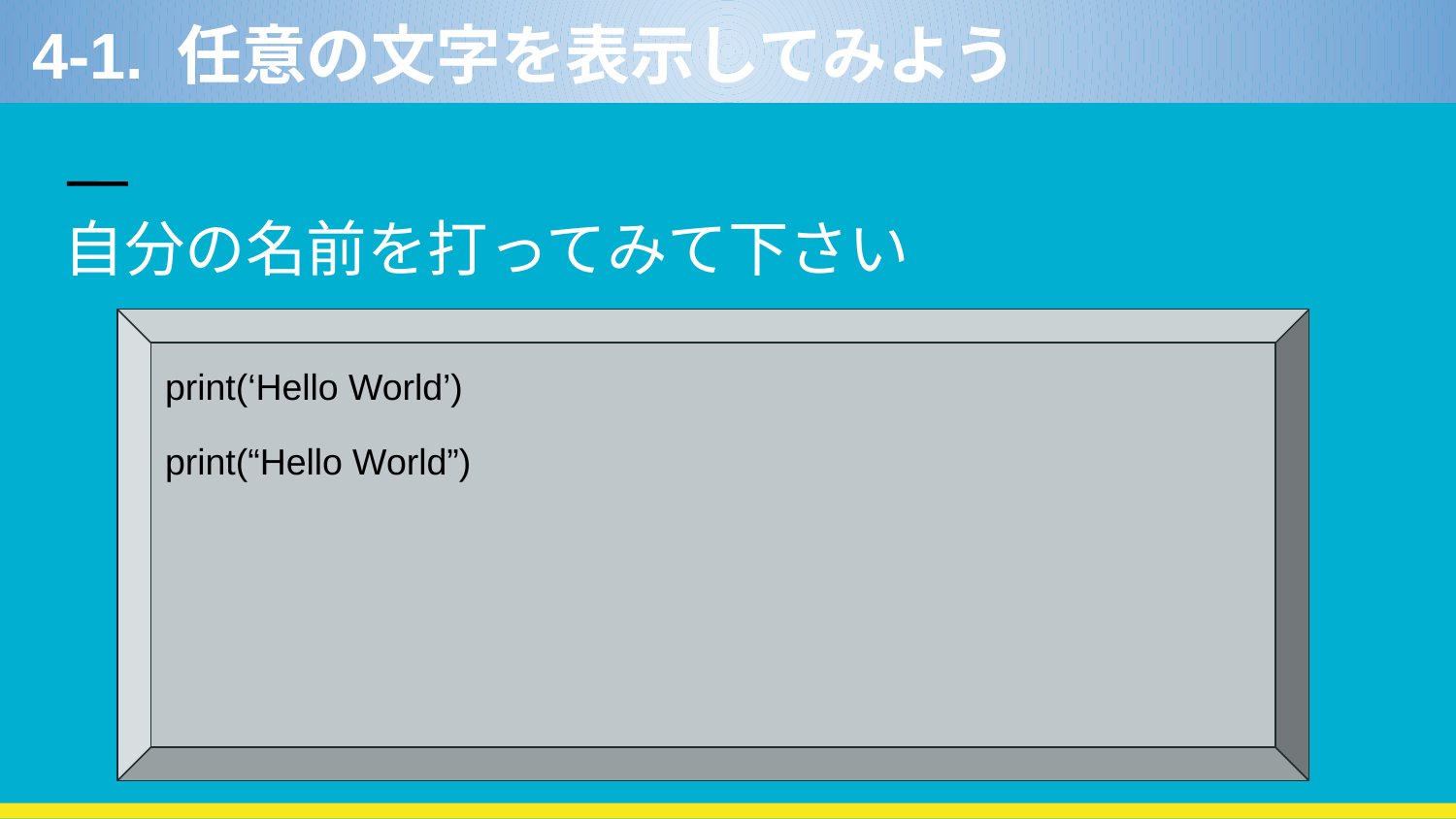

4-1. 任意の文字を表示してみよう
自分の名前を打ってみて下さい
print(‘Hello World’)
print(“Hello World”)